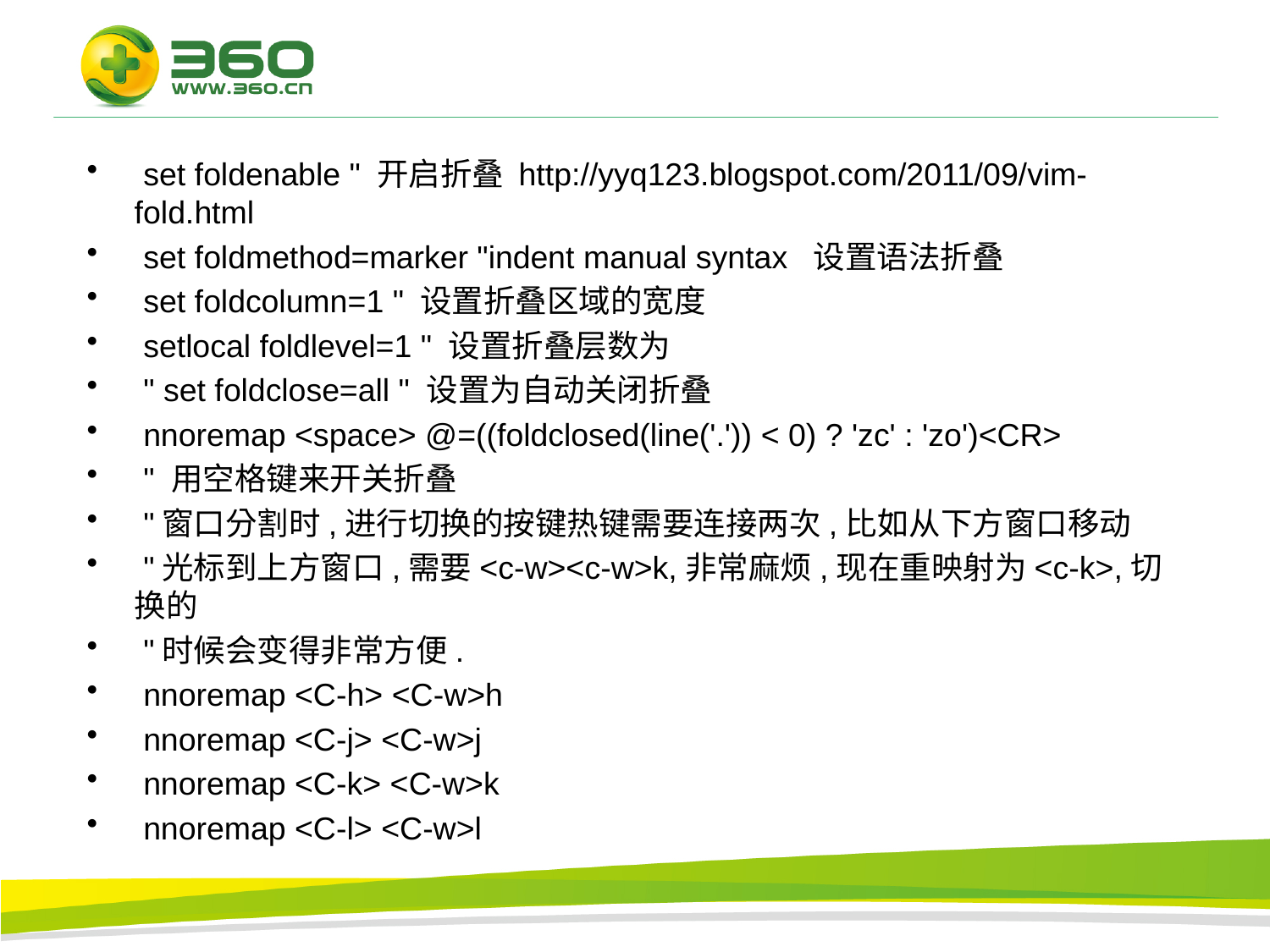

#
 set foldenable " 开启折叠 http://yyq123.blogspot.com/2011/09/vim-fold.html
 set foldmethod=marker "indent manual syntax  设置语法折叠
 set foldcolumn=1 " 设置折叠区域的宽度
 setlocal foldlevel=1 " 设置折叠层数为
 " set foldclose=all " 设置为自动关闭折叠
 nnoremap <space> @=((foldclosed(line('.')) < 0) ? 'zc' : 'zo')<CR>
 " 用空格键来开关折叠
 "窗口分割时,进行切换的按键热键需要连接两次,比如从下方窗口移动
 "光标到上方窗口,需要<c-w><c-w>k,非常麻烦,现在重映射为<c-k>,切换的
 "时候会变得非常方便.
 nnoremap <C-h> <C-w>h
 nnoremap <C-j> <C-w>j
 nnoremap <C-k> <C-w>k
 nnoremap <C-l> <C-w>l